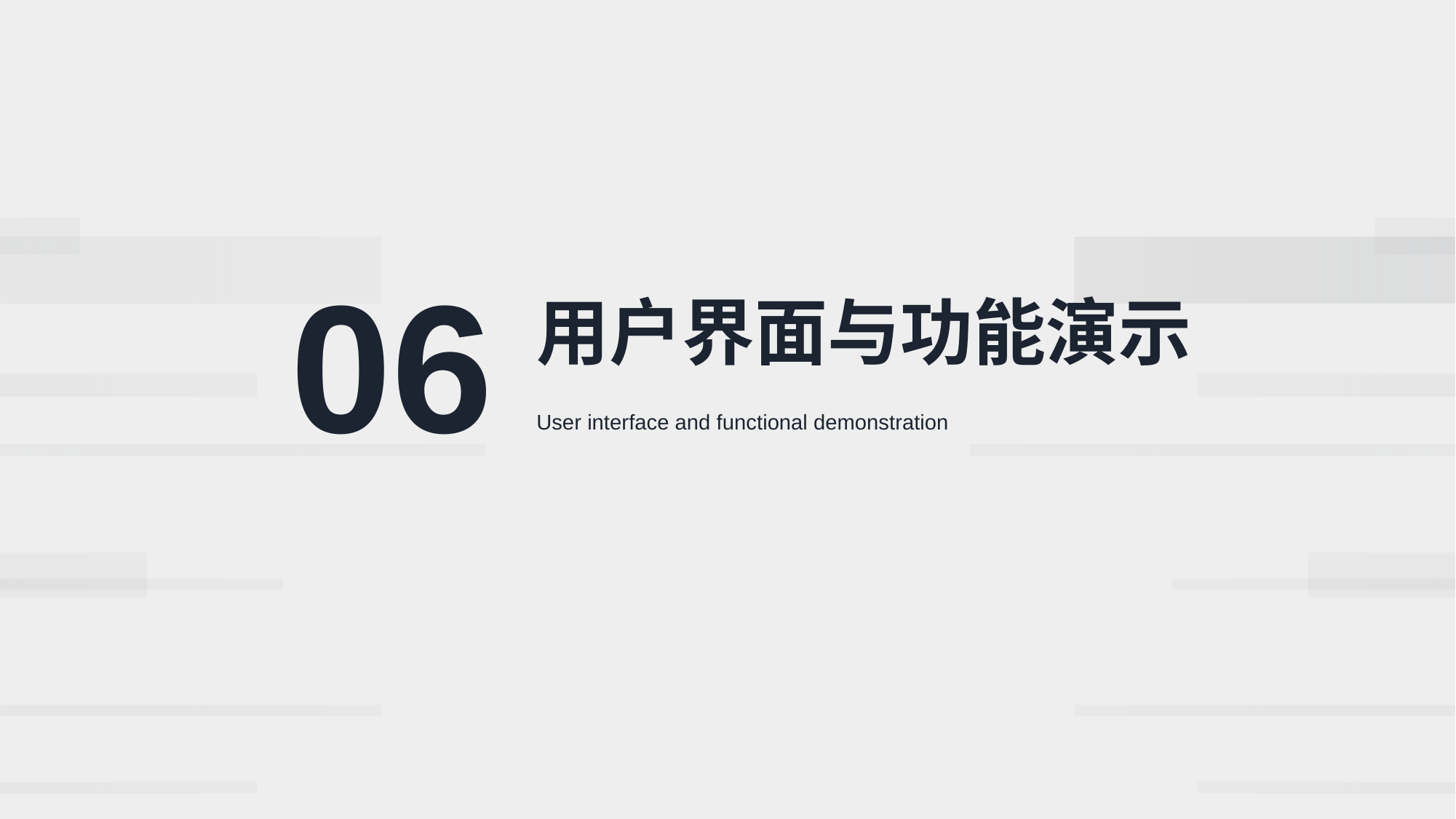

06
用户界面与功能演示
User interface and functional demonstration